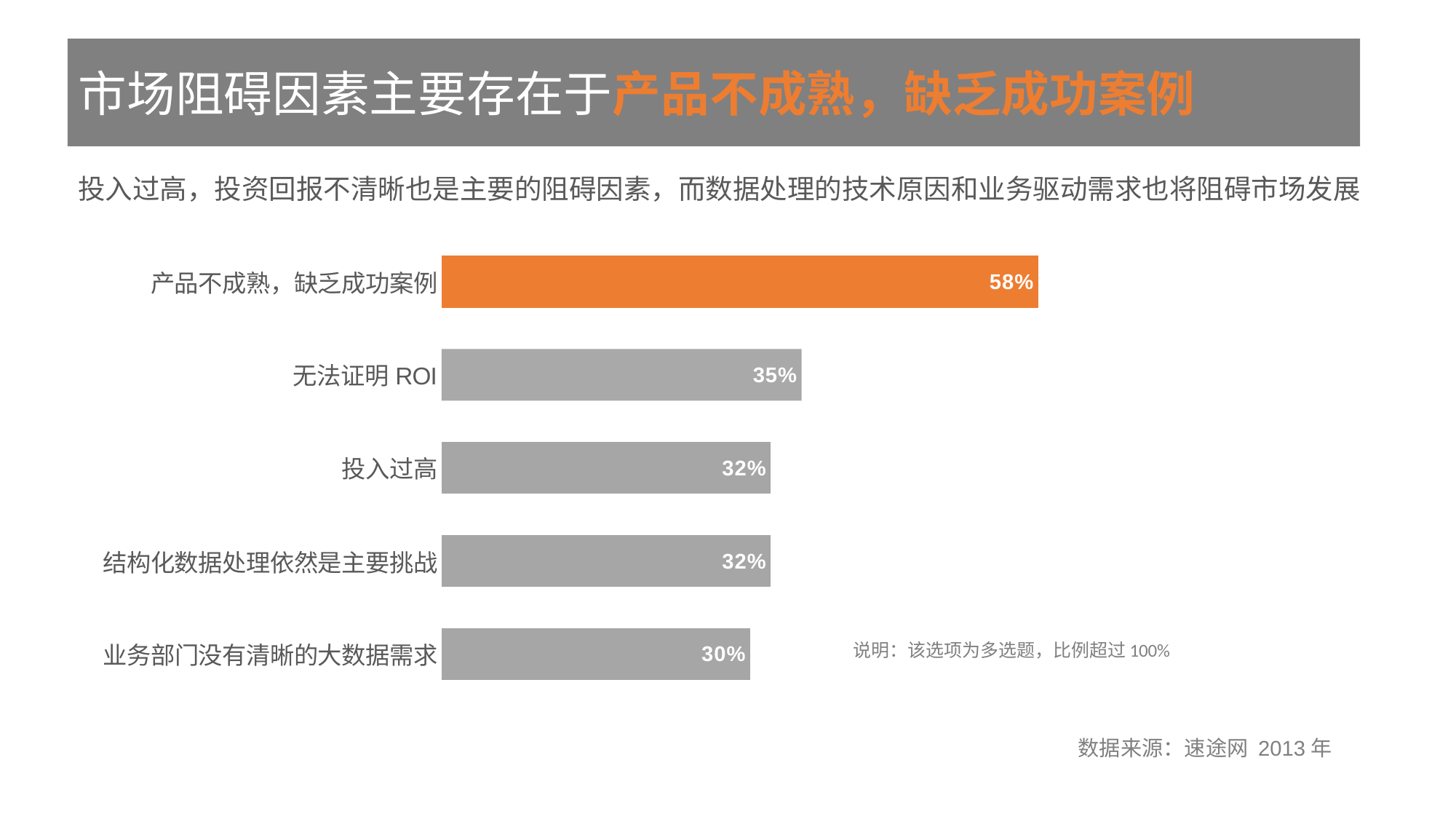

市场阻碍因素主要存在于产品不成熟，缺乏成功案例
投入过高，投资回报不清晰也是主要的阻碍因素，而数据处理的技术原因和业务驱动需求也将阻碍市场发展

### Chart

| Category |  |
|---|---|
| 产品不成熟，缺乏成功案例 | 0.58 |
| 无法证明ROI | 0.35 |
| 投入过高 | 0.32 |
| 结构化数据处理依然是主要挑战 | 0.32 |
| 业务部门没有清晰的大数据需求 | 0.3 |
数据来源：速途网 2013年